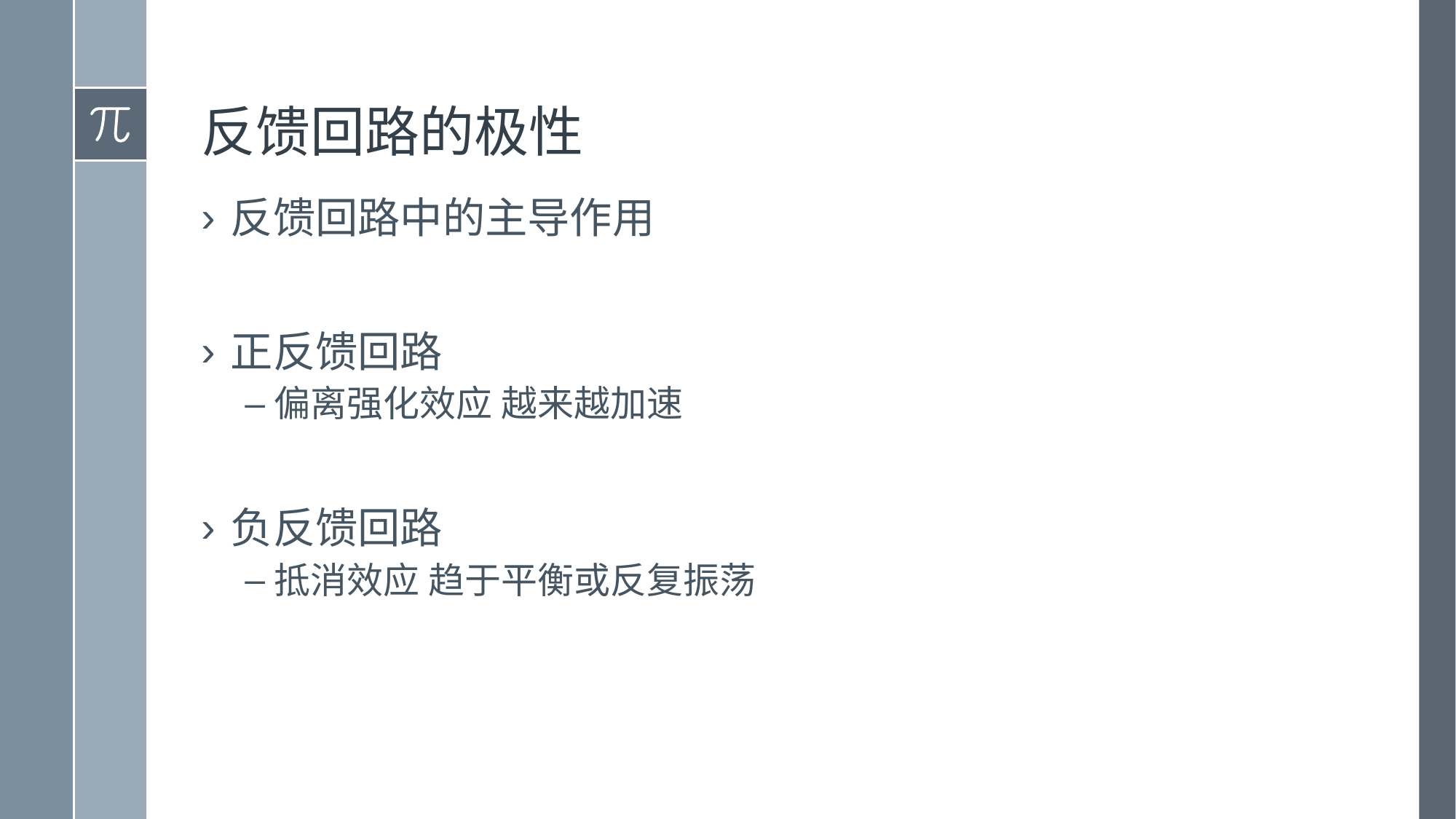

# 反馈回路的极性
反馈回路中的主导作用

正反馈回路
偏离强化效应 越来越加速

负反馈回路
抵消效应 趋于平衡或反复振荡